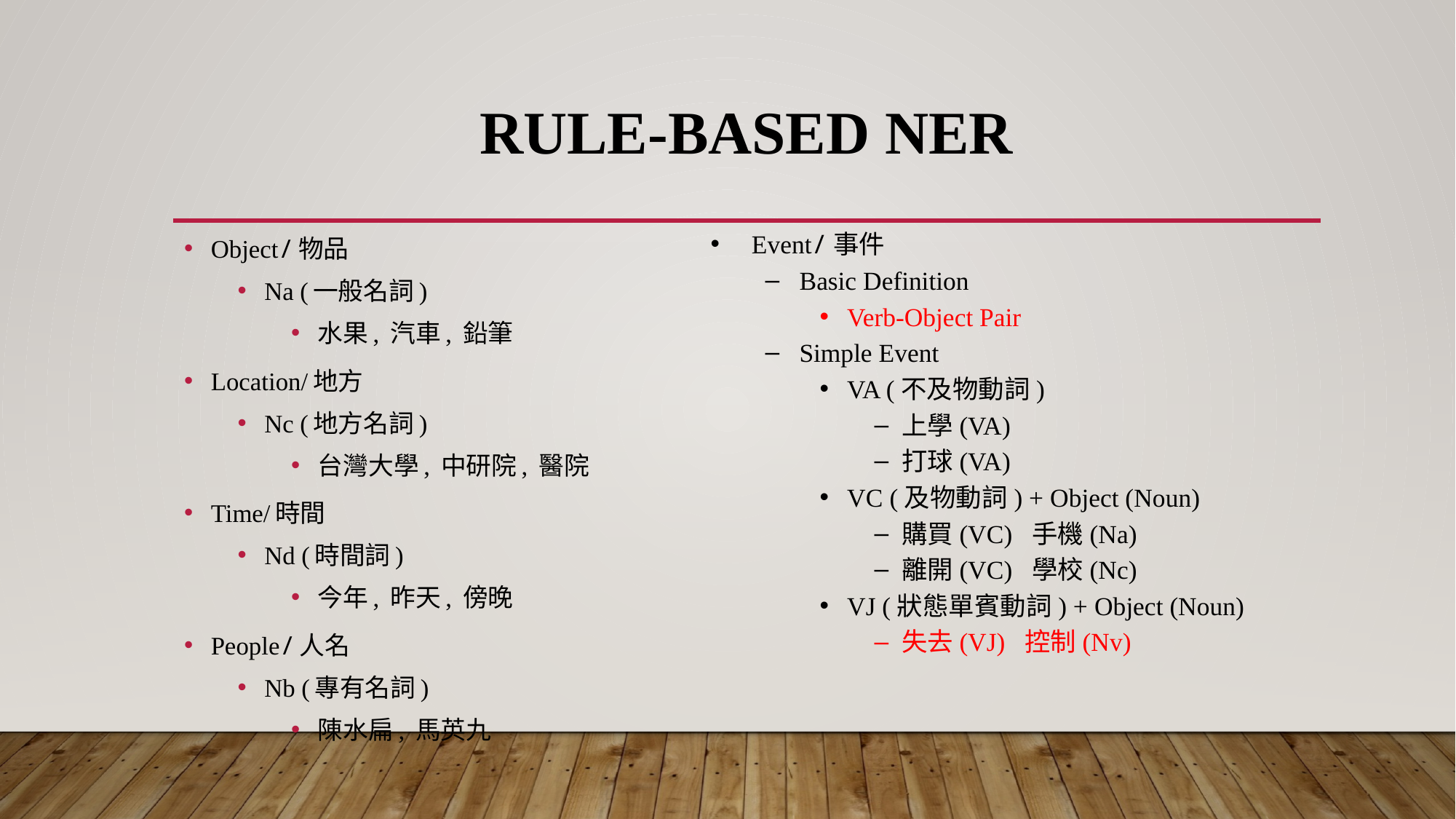

# Rule-Based NER
Object/物品
Na (一般名詞)
水果, 汽車, 鉛筆
Location/地方
Nc (地方名詞)
台灣大學, 中研院, 醫院
Time/時間
Nd (時間詞)
今年, 昨天, 傍晚
People/人名
Nb (專有名詞)
陳水扁, 馬英九

Event/事件
Basic Definition
Verb-Object Pair
Simple Event
VA (不及物動詞)
上學(VA)
打球(VA)
VC (及物動詞) + Object (Noun)
購買(VC)  手機(Na)
離開(VC)  學校(Nc)
VJ (狀態單賓動詞) + Object (Noun)
失去(VJ)  控制(Nv)